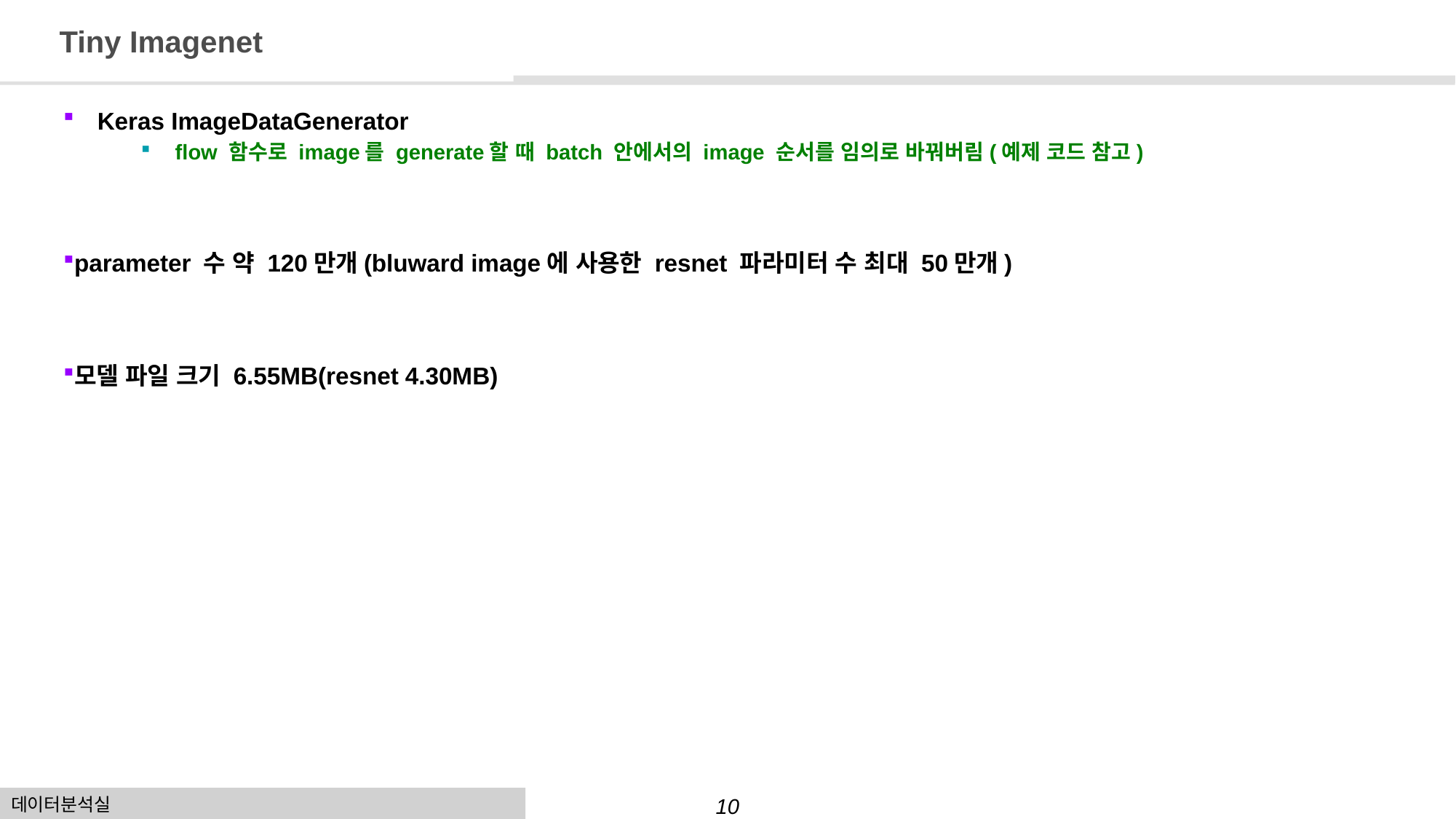

# Tiny Imagenet
Keras ImageDataGenerator
flow 함수로 image를 generate할 때 batch 안에서의 image 순서를 임의로 바꿔버림(예제 코드 참고)

parameter 수 약 120만개(bluward image에 사용한 resnet 파라미터 수 최대 50만개)

모델 파일 크기 6.55MB(resnet 4.30MB)